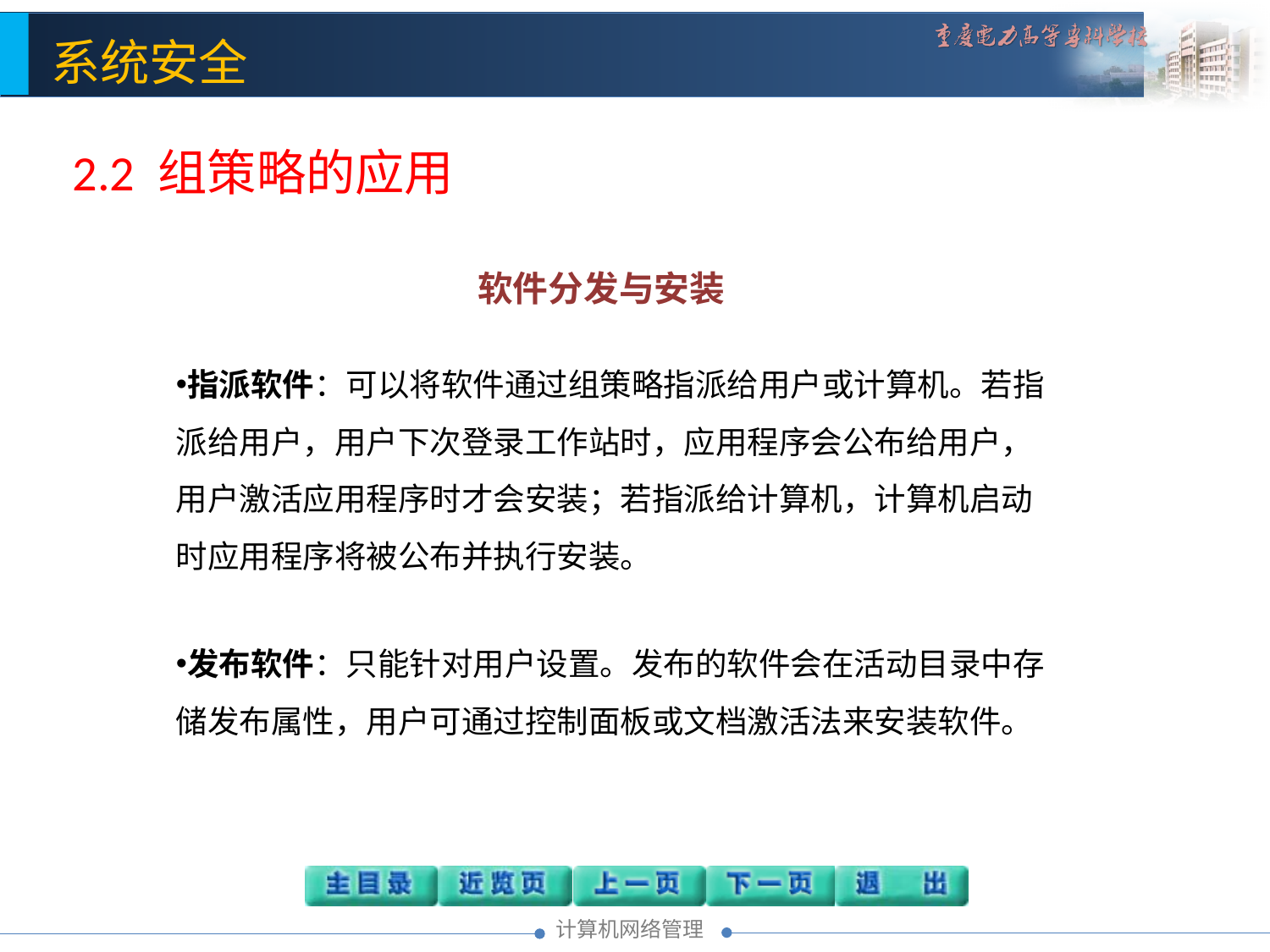

2.2 组策略的应用
软件分发与安装
指派软件：可以将软件通过组策略指派给用户或计算机。若指派给用户，用户下次登录工作站时，应用程序会公布给用户，用户激活应用程序时才会安装；若指派给计算机，计算机启动时应用程序将被公布并执行安装。
发布软件：只能针对用户设置。发布的软件会在活动目录中存储发布属性，用户可通过控制面板或文档激活法来安装软件。